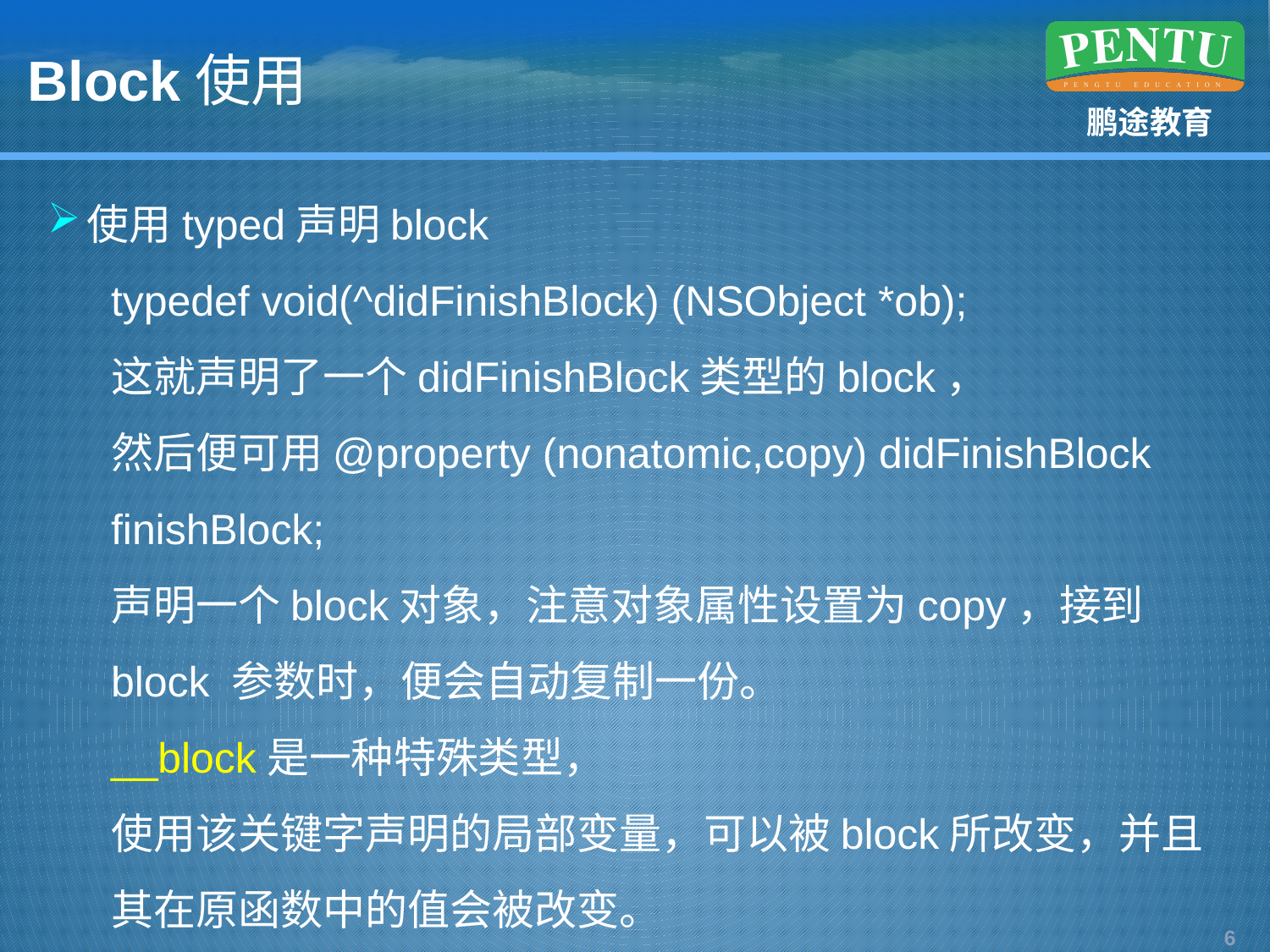

# Block使用
使用typed声明block
typedef void(^didFinishBlock) (NSObject *ob);
这就声明了一个didFinishBlock类型的block，
然后便可用@property (nonatomic,copy) didFinishBlock  finishBlock;
声明一个block对象，注意对象属性设置为copy，接到block 参数时，便会自动复制一份。
__block是一种特殊类型，
使用该关键字声明的局部变量，可以被block所改变，并且其在原函数中的值会被改变。
6